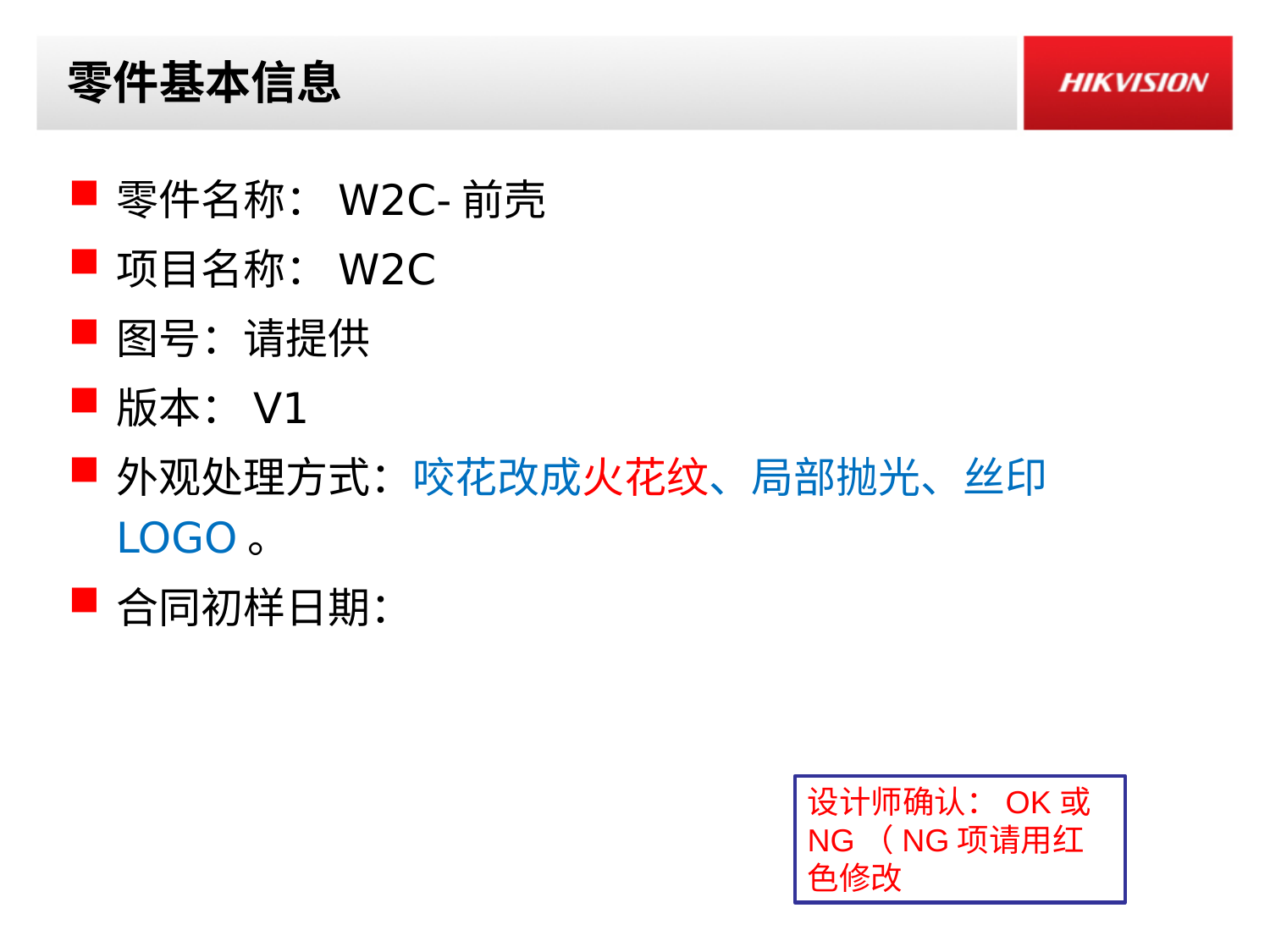

# 零件基本信息
零件名称：W2C-前壳
项目名称：W2C
图号：请提供
版本：V1
外观处理方式：咬花改成火花纹、局部抛光、丝印LOGO。
合同初样日期：

设计师确认：OK或NG（NG项请用红色修改